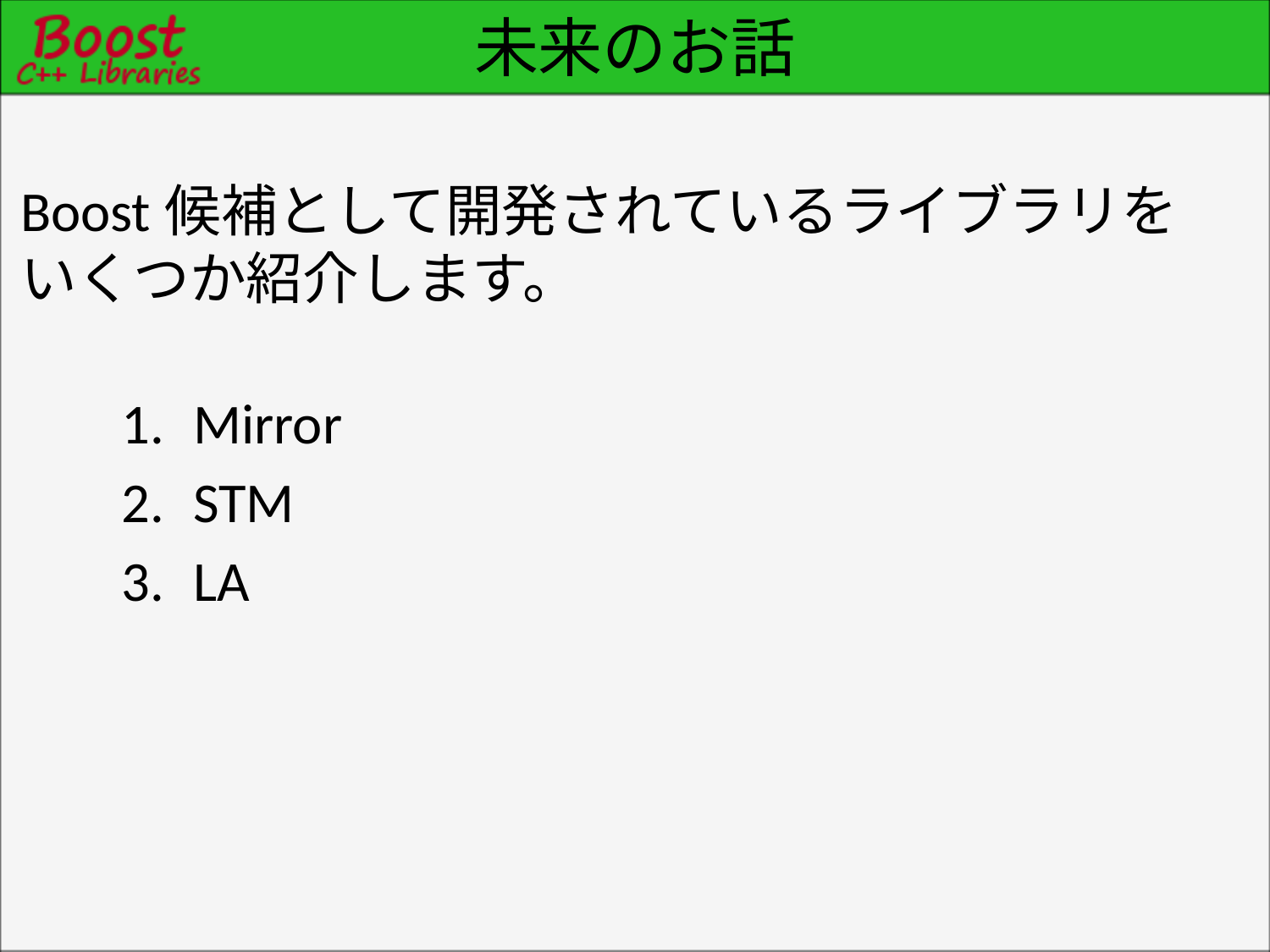

# 未来のお話
Boost候補として開発されているライブラリを
いくつか紹介します。
Mirror
STM
LA